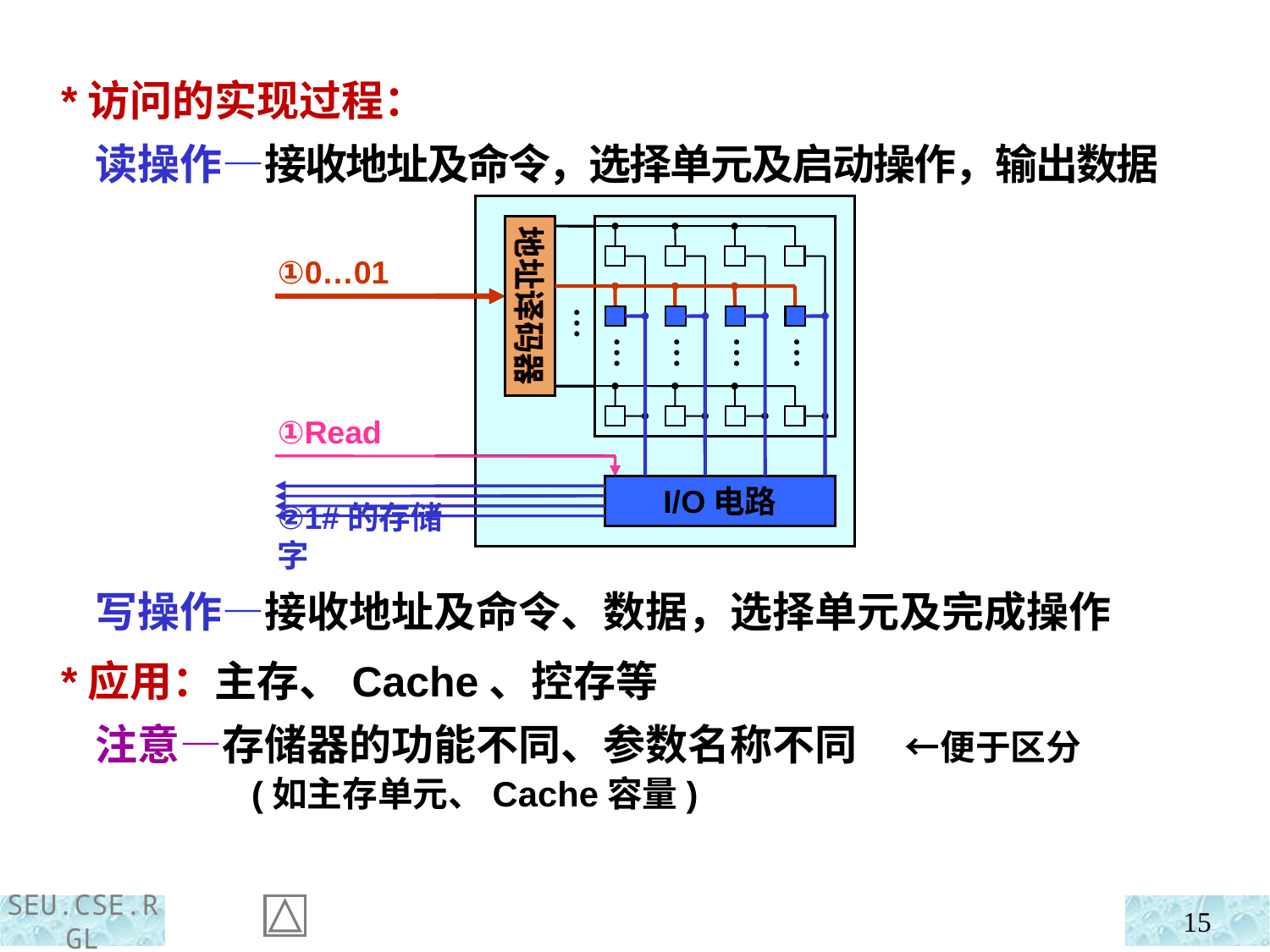

*访问的实现过程：
     读操作—接收地址及命令，选择单元及启动操作，输出数据

地址译码器

…

…
…
…
…

I/O电路

地址译码器
①0…01

①Read

I/O电路

②1#的存储字
     写操作—接收地址及命令、数据，选择单元及完成操作
  *应用：主存、Cache、控存等
     注意—存储器的功能不同、参数名称不同     ←便于区分
                      (如主存单元、Cache容量)
15